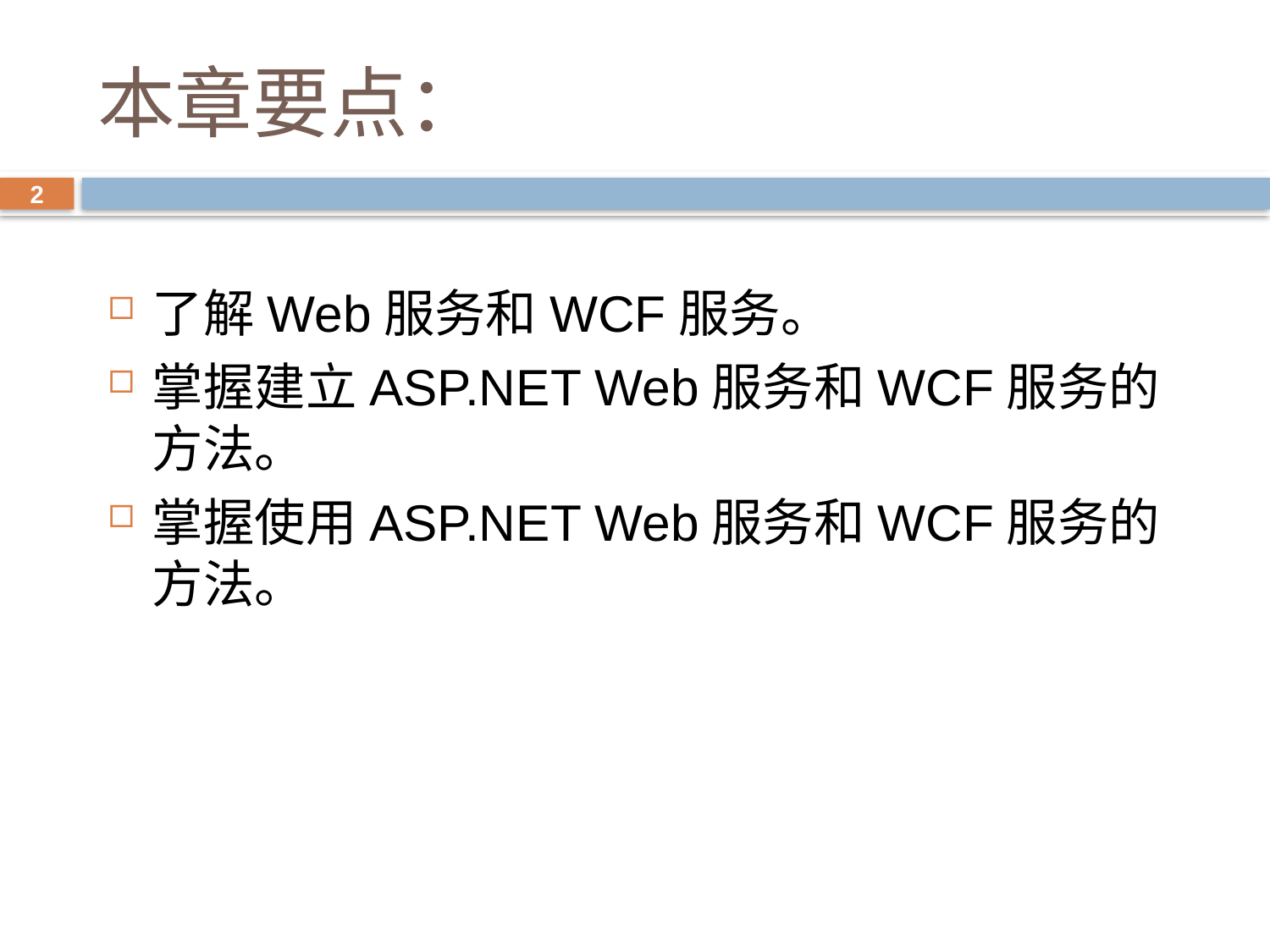

# 本章要点：
2
了解Web服务和WCF服务。
掌握建立ASP.NET Web服务和WCF服务的方法。
掌握使用ASP.NET Web服务和WCF服务的方法。